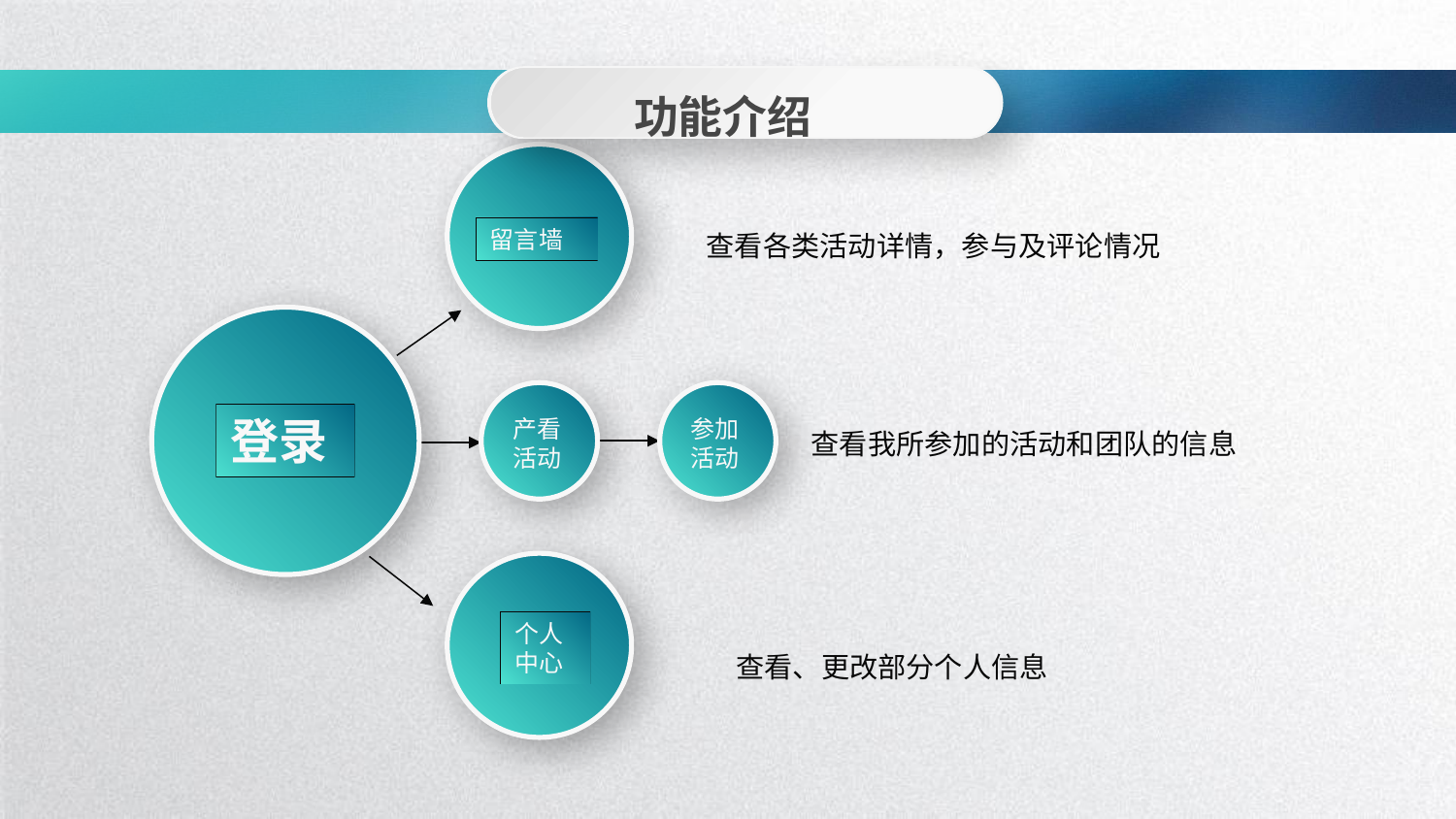

功能介绍

留言墙
查看各类活动详情，参与及评论情况

登录

产看活动

参加活动

查看我所参加的活动和团队的信息

个人中心
查看、更改部分个人信息
延时文字，不要可以删除